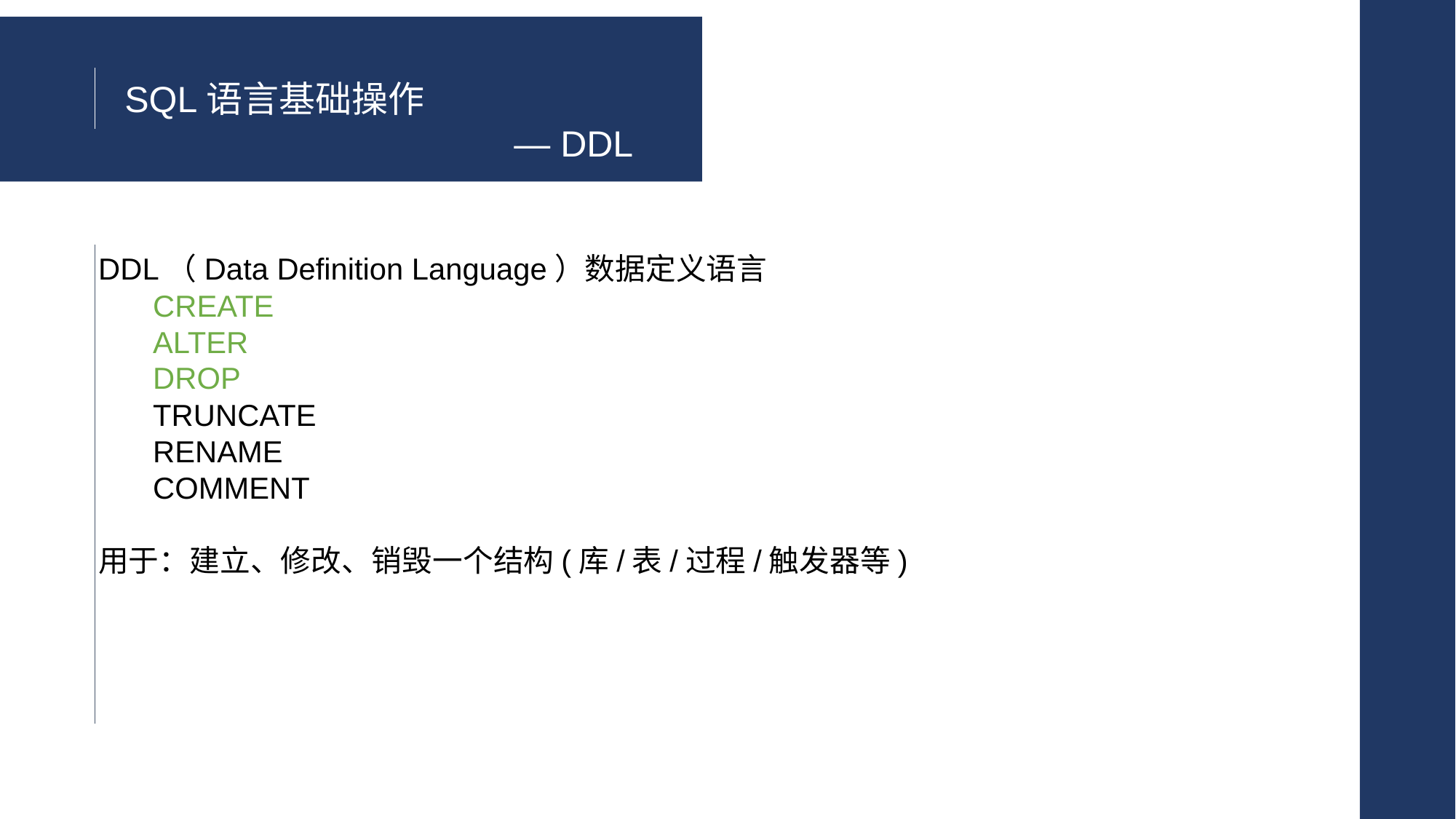

SQL语言基础操作
— DDL
DDL（Data Definition Language）数据定义语言
CREATE
ALTER
DROP
TRUNCATE
RENAME
COMMENT

用于：建立、修改、销毁一个结构(库/表/过程/触发器等)